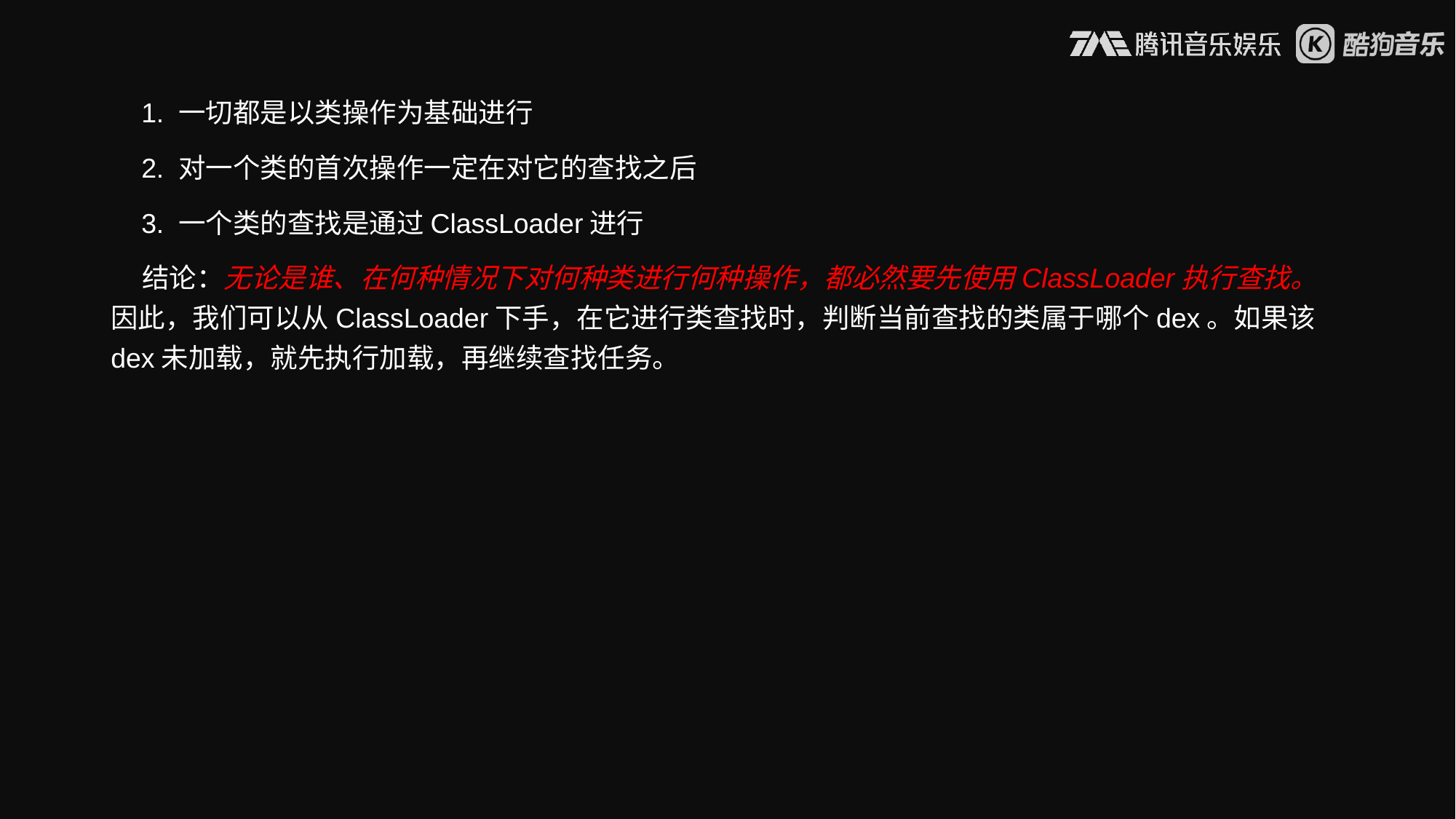

1. 一切都是以类操作为基础进行
    2. 对一个类的首次操作一定在对它的查找之后
    3. 一个类的查找是通过ClassLoader进行
    结论：无论是谁、在何种情况下对何种类进行何种操作，都必然要先使用ClassLoader执行查找。因此，我们可以从ClassLoader下手，在它进行类查找时，判断当前查找的类属于哪个dex。如果该dex未加载，就先执行加载，再继续查找任务。

12